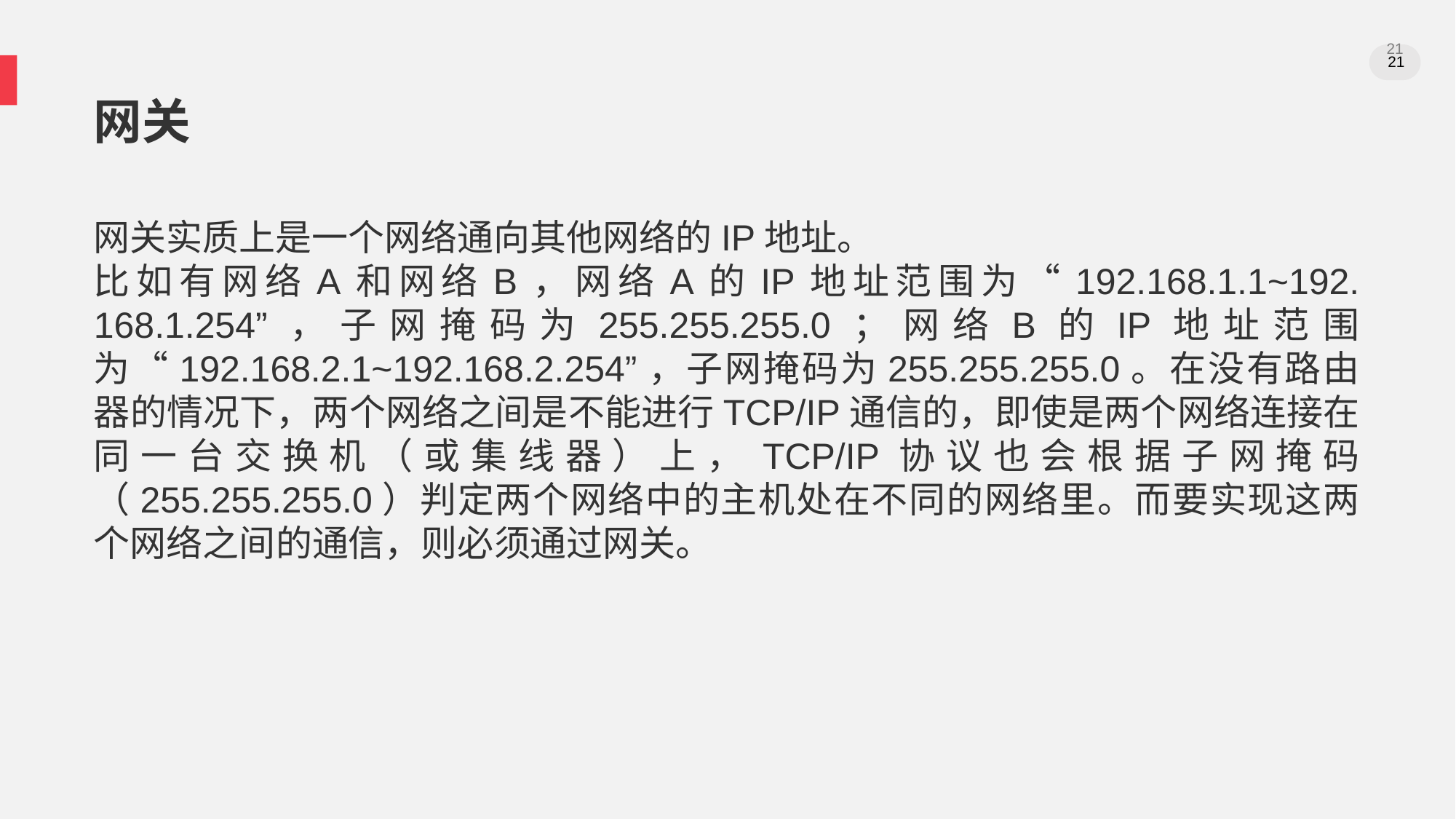

。

21
21

网关

网关实质上是一个网络通向其他网络的IP地址。
比如有网络A和网络B，网络A的IP地址范围为“192.168.1.1~192. 168.1.254”，子网掩码为255.255.255.0；网络B的IP地址范围为“192.168.2.1~192.168.2.254”，子网掩码为255.255.255.0。在没有路由器的情况下，两个网络之间是不能进行TCP/IP通信的，即使是两个网络连接在同一台交换机（或集线器）上，TCP/IP协议也会根据子网掩码（255.255.255.0）判定两个网络中的主机处在不同的网络里。而要实现这两个网络之间的通信，则必须通过网关。